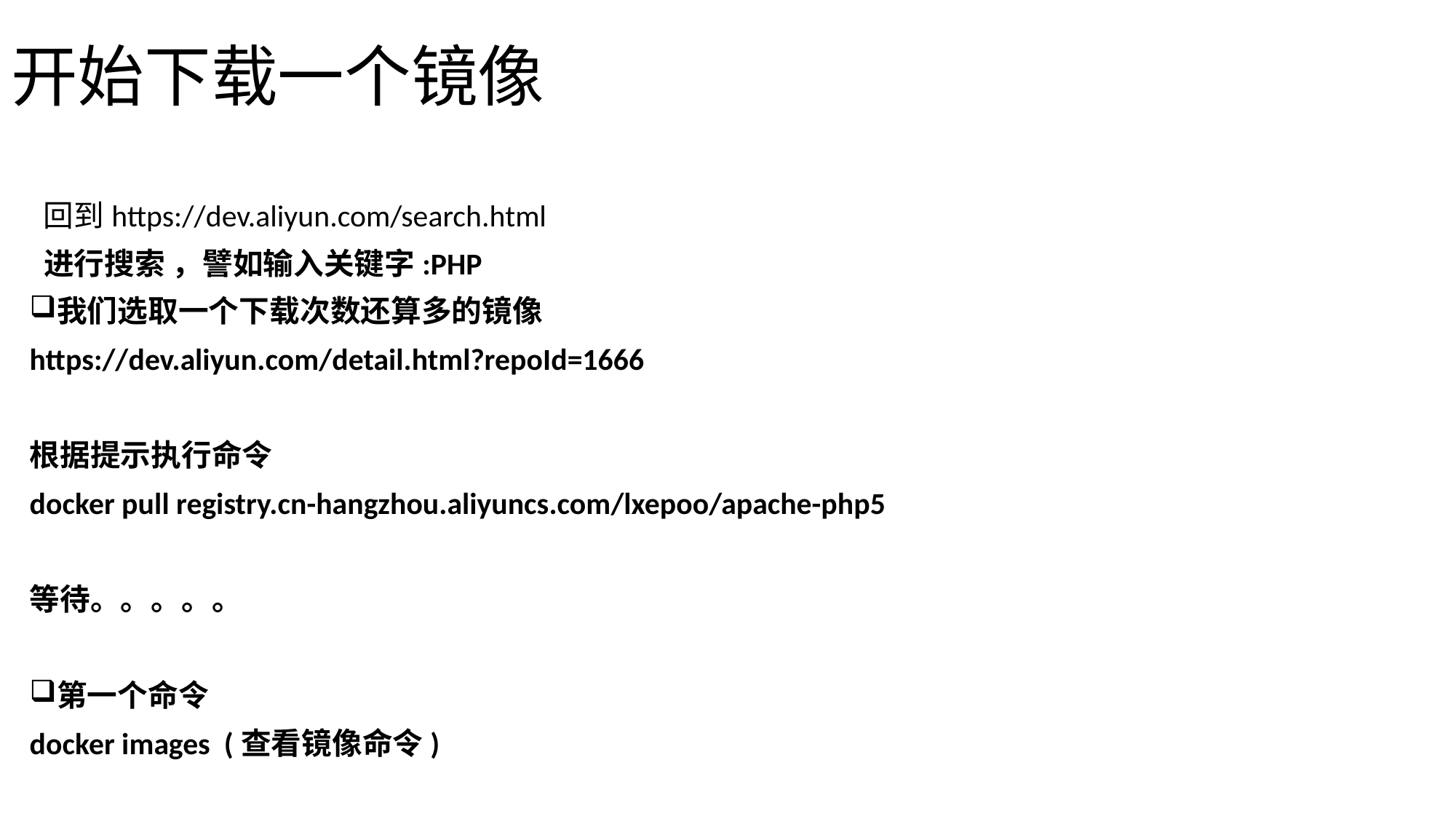

# 开始下载一个镜像
 回到https://dev.aliyun.com/search.html
 进行搜索 ，譬如输入关键字:PHP
我们选取一个下载次数还算多的镜像
https://dev.aliyun.com/detail.html?repoId=1666

根据提示执行命令
docker pull registry.cn-hangzhou.aliyuncs.com/lxepoo/apache-php5

等待。。。。。

第一个命令
docker images  (查看镜像命令)